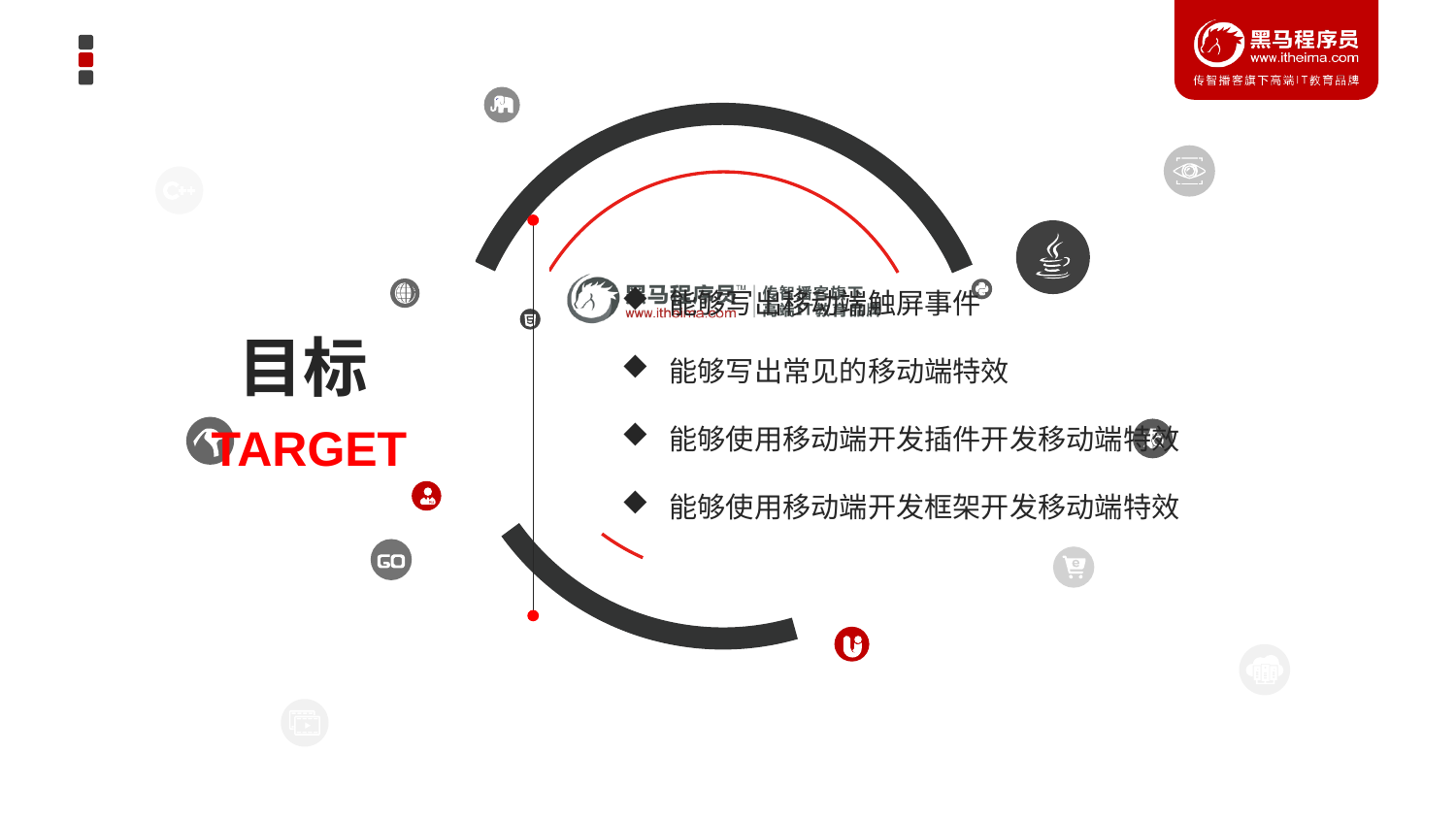

能够写出移动端触屏事件
  能够写出常见的移动端特效
  能够使用移动端开发插件开发移动端特效
  能够使用移动端开发框架开发移动端特效
目标
TARGET